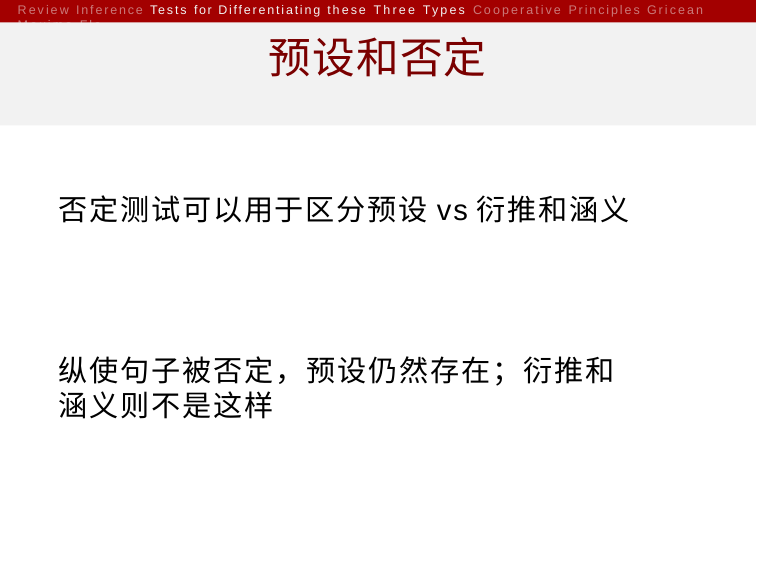

Review Inference Tests for Differentiating these Three Types Cooperative Principles Gricean Maxims Flo
# 预设和否定
否定测试可以用于区分预设vs衍推和涵义
纵使句子被否定，预设仍然存在；衍推和涵义则不是这样